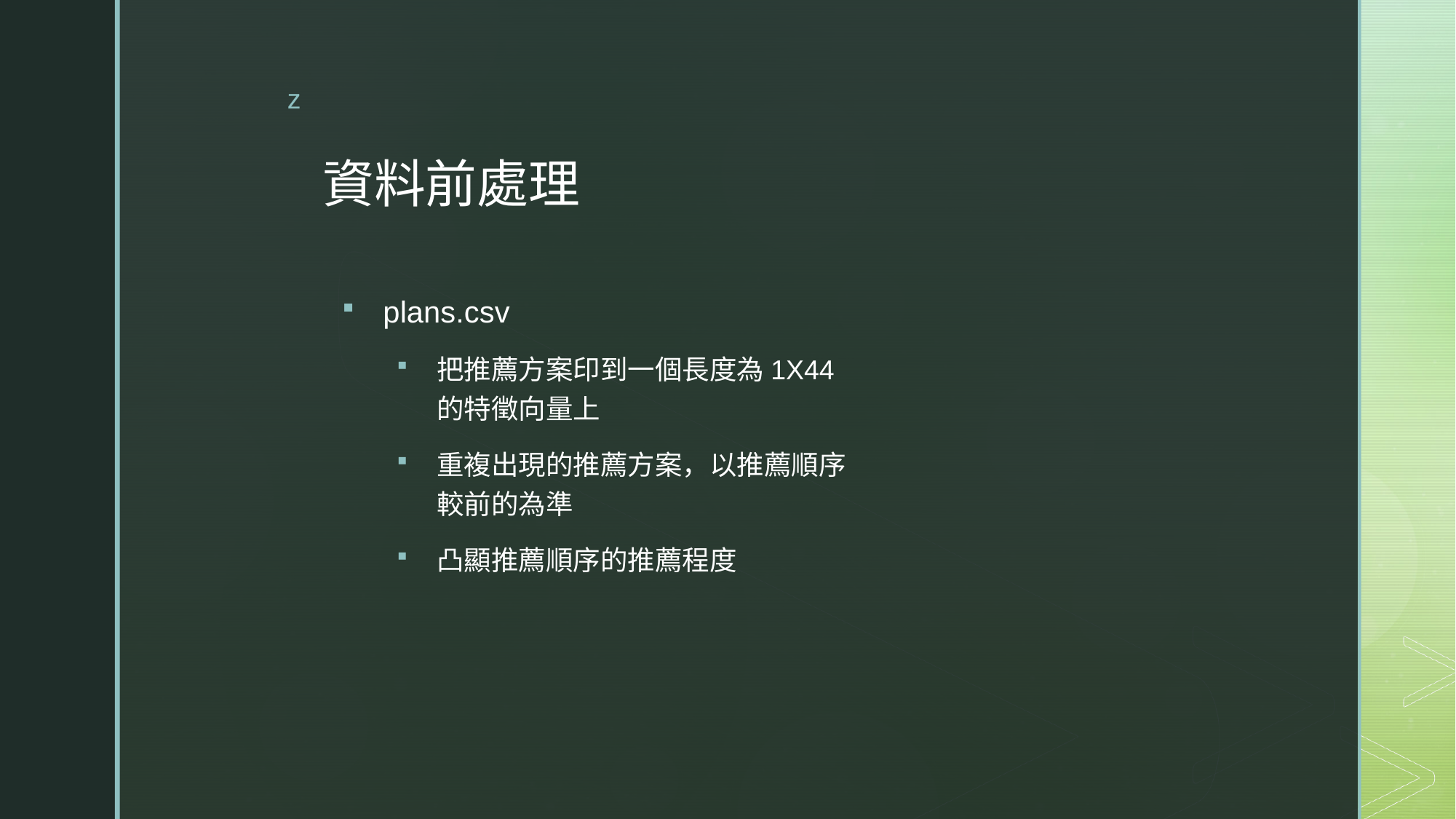

# 資料前處理
plans.csv
把推薦方案印到一個長度為1X44的特徵向量上
重複出現的推薦方案，以推薦順序較前的為準
凸顯推薦順序的推薦程度